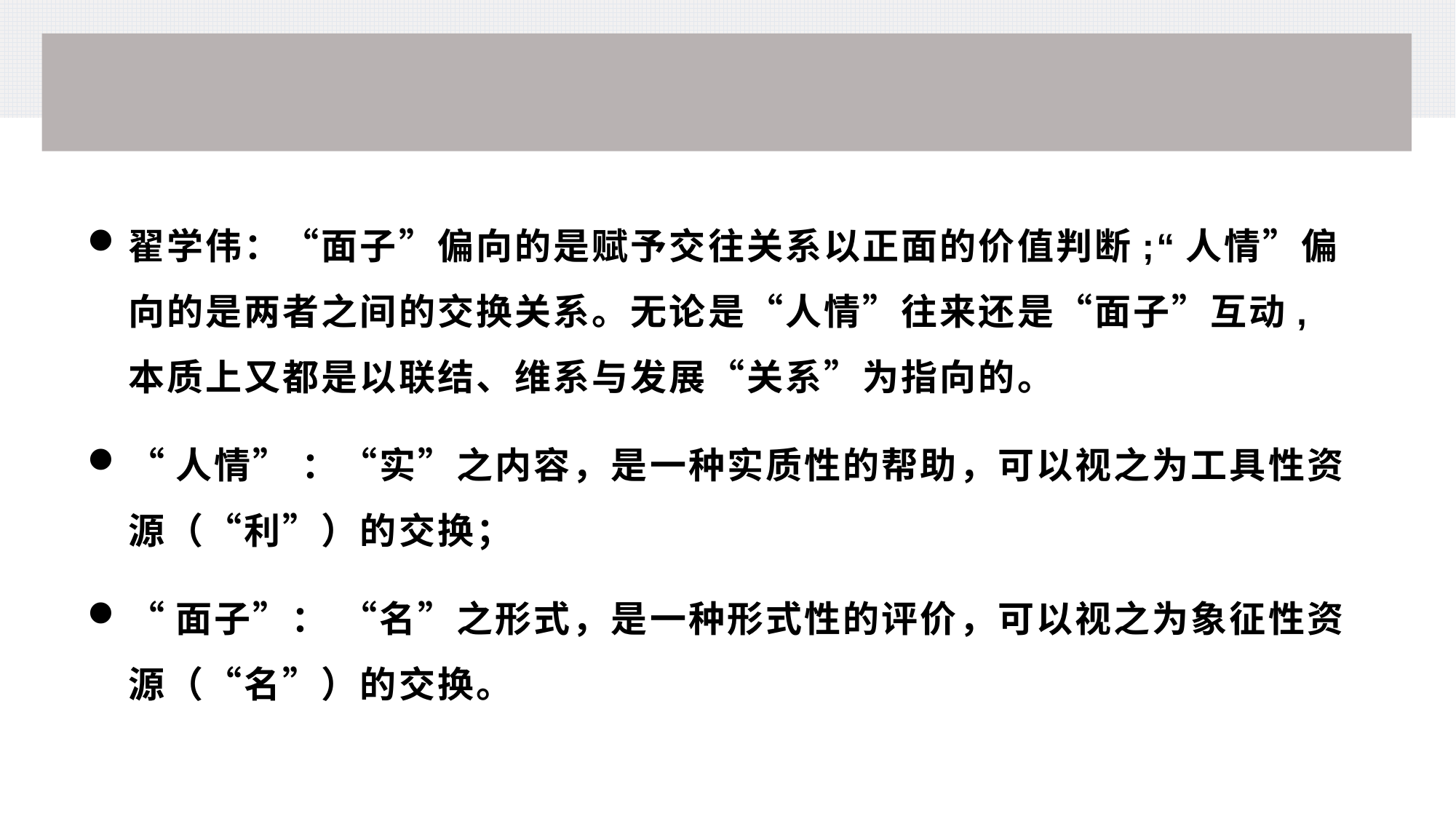

#
翟学伟：“面子”偏向的是赋予交往关系以正面的价值判断;“人情”偏向的是两者之间的交换关系。无论是“人情”往来还是“面子”互动, 本质上又都是以联结、维系与发展“关系”为指向的。
“人情” ：“实”之内容，是一种实质性的帮助，可以视之为工具性资源（“利”）的交换；
“面子”： “名”之形式，是一种形式性的评价，可以视之为象征性资源（“名”）的交换。